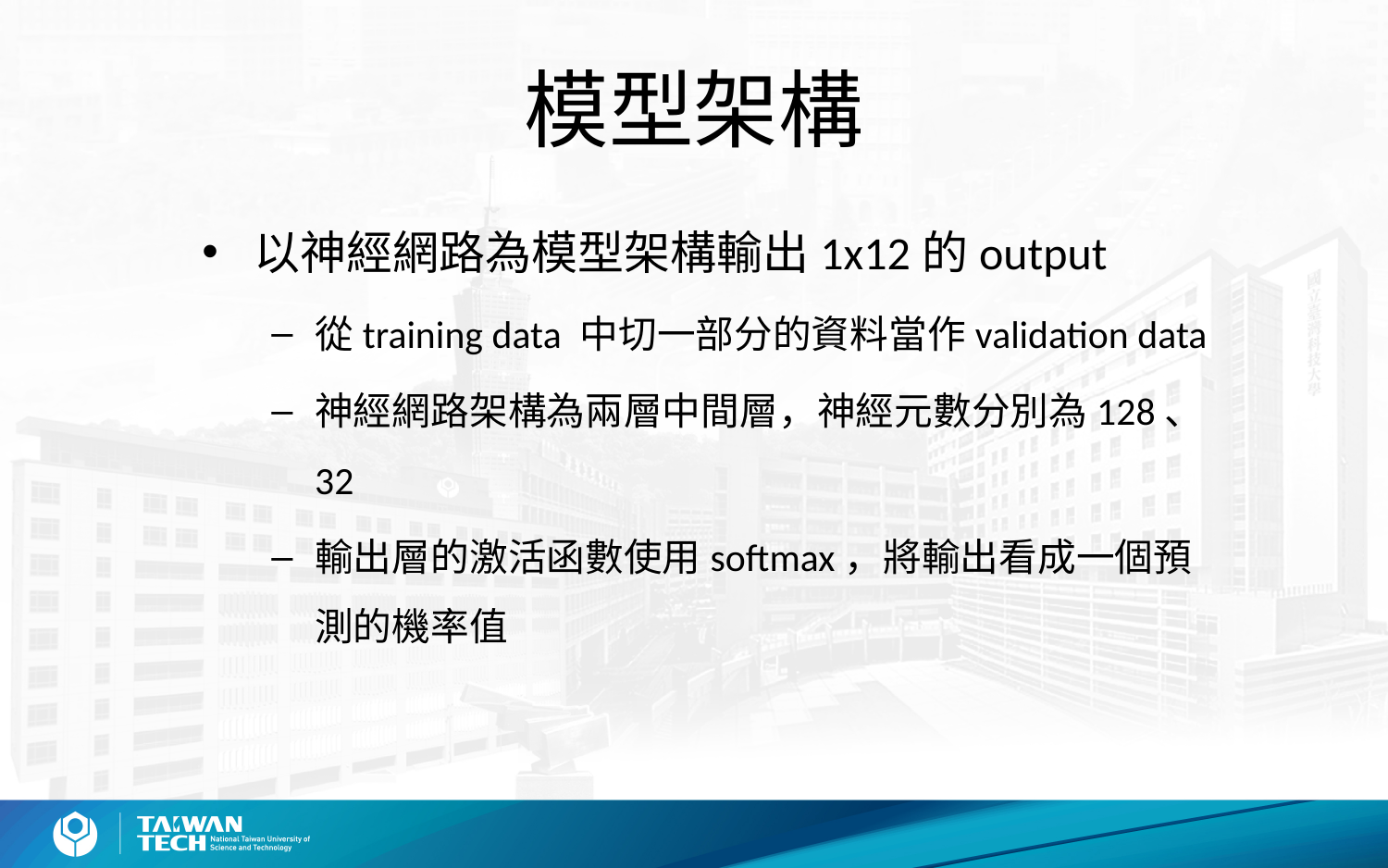

# 模型架構
以神經網路為模型架構輸出1x12的output
從training data 中切一部分的資料當作validation data
神經網路架構為兩層中間層，神經元數分別為128、32
輸出層的激活函數使用softmax，將輸出看成一個預測的機率值